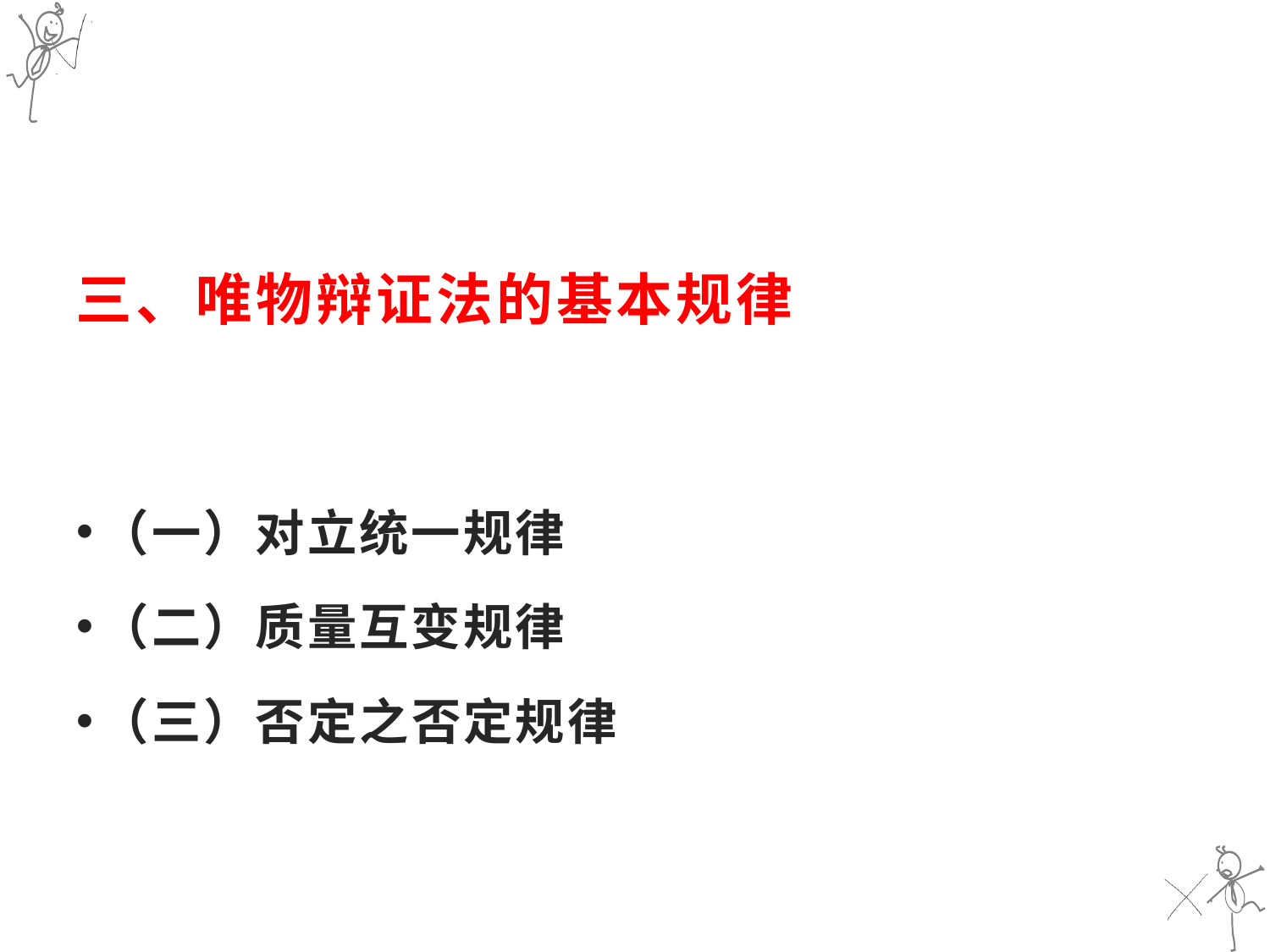

# 三、唯物辩证法的基本规律
（一）对立统一规律
（二）质量互变规律
（三）否定之否定规律